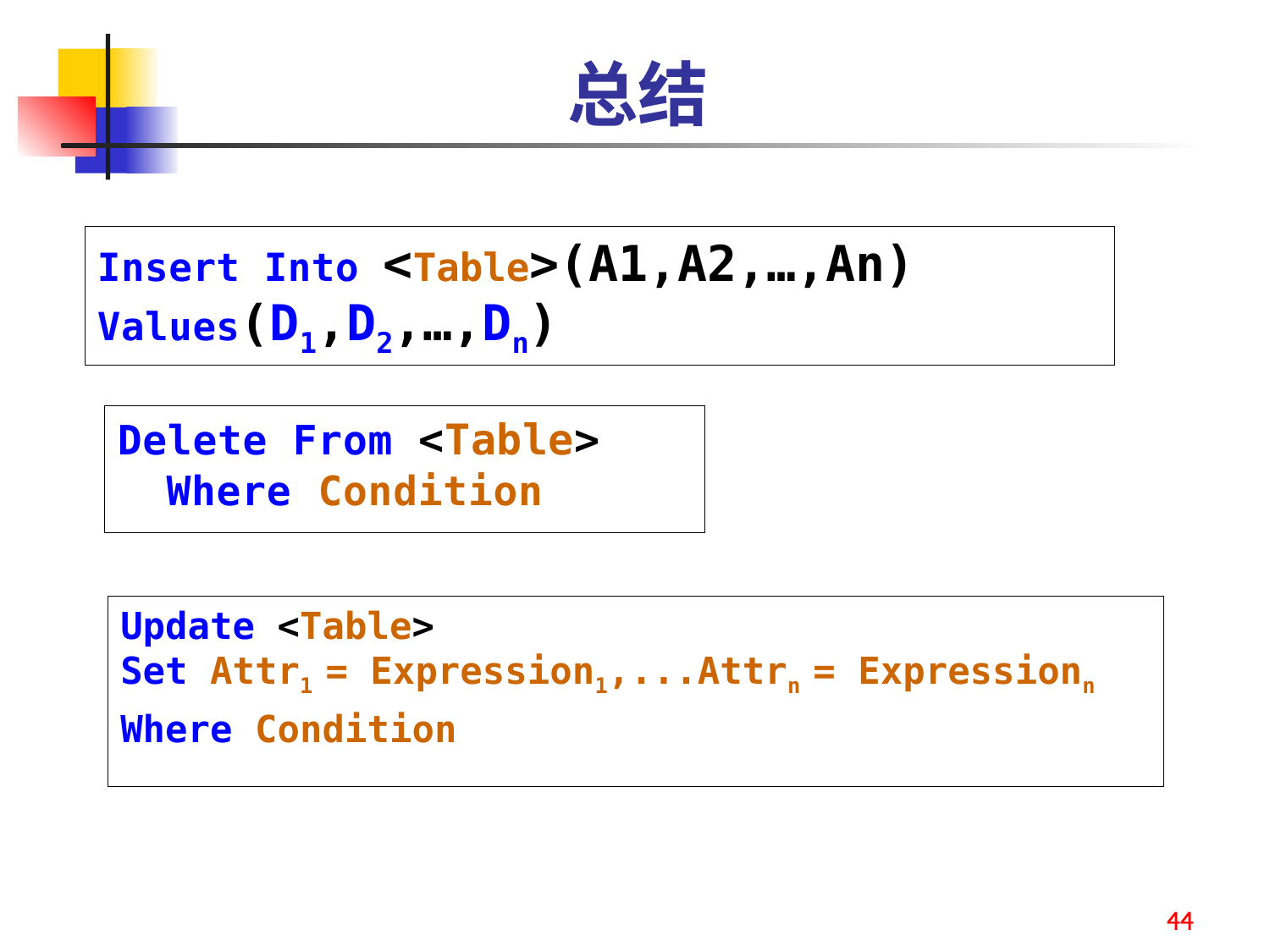

# 总结
Insert Into <Table>(A1,A2,…,An)
Values(D1,D2,…,Dn)
Delete From <Table> Where Condition
Update <Table>
Set Attr1 = Expression1,...Attrn = Expressionn
Where Condition
44